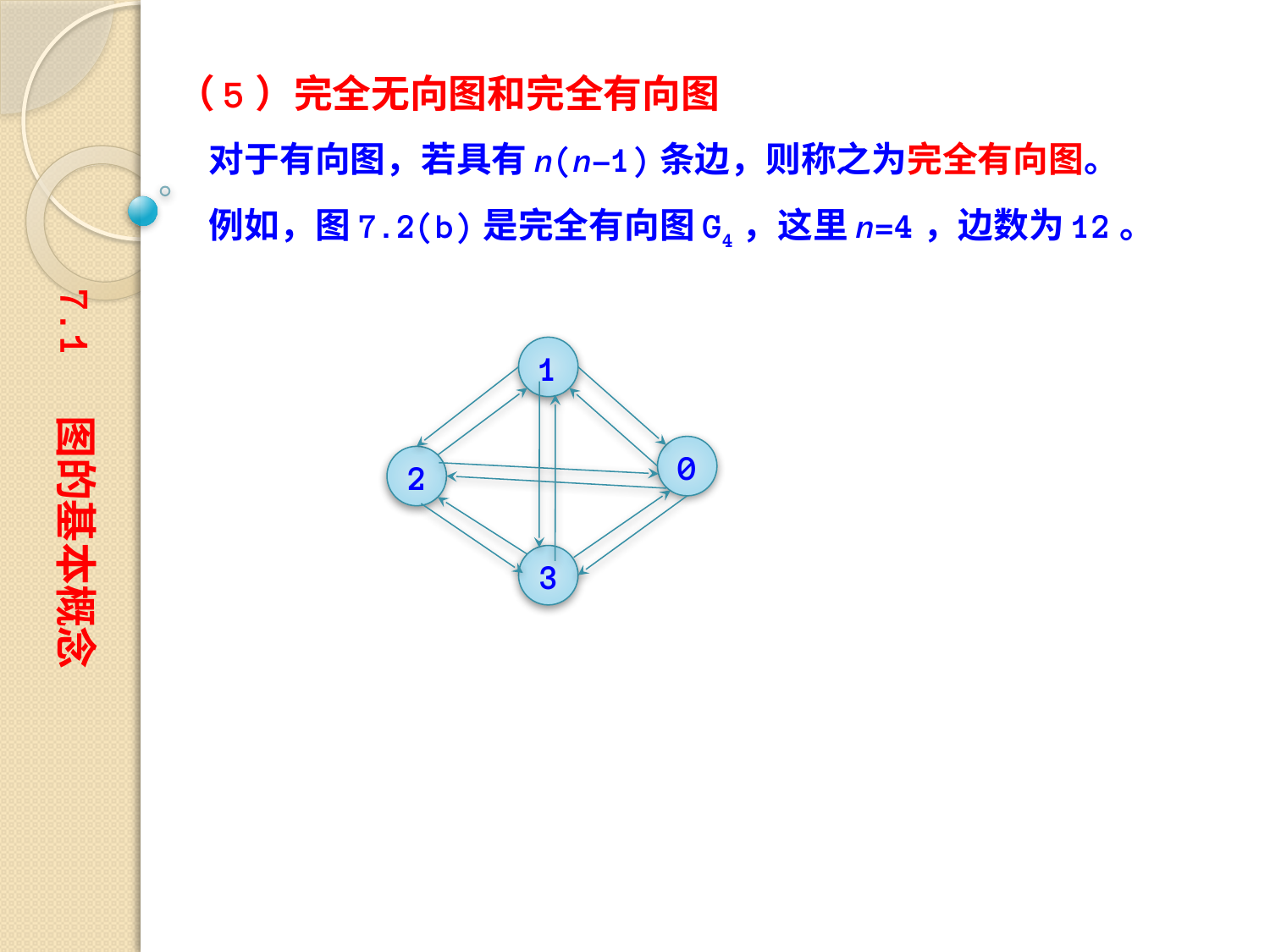

（5）完全无向图和完全有向图
   对于有向图，若具有n(n-1)条边，则称之为完全有向图。
   例如，图7.2(b)是完全有向图G4，这里n=4，边数为12。
7.1  图的基本概念
1
0
2
3